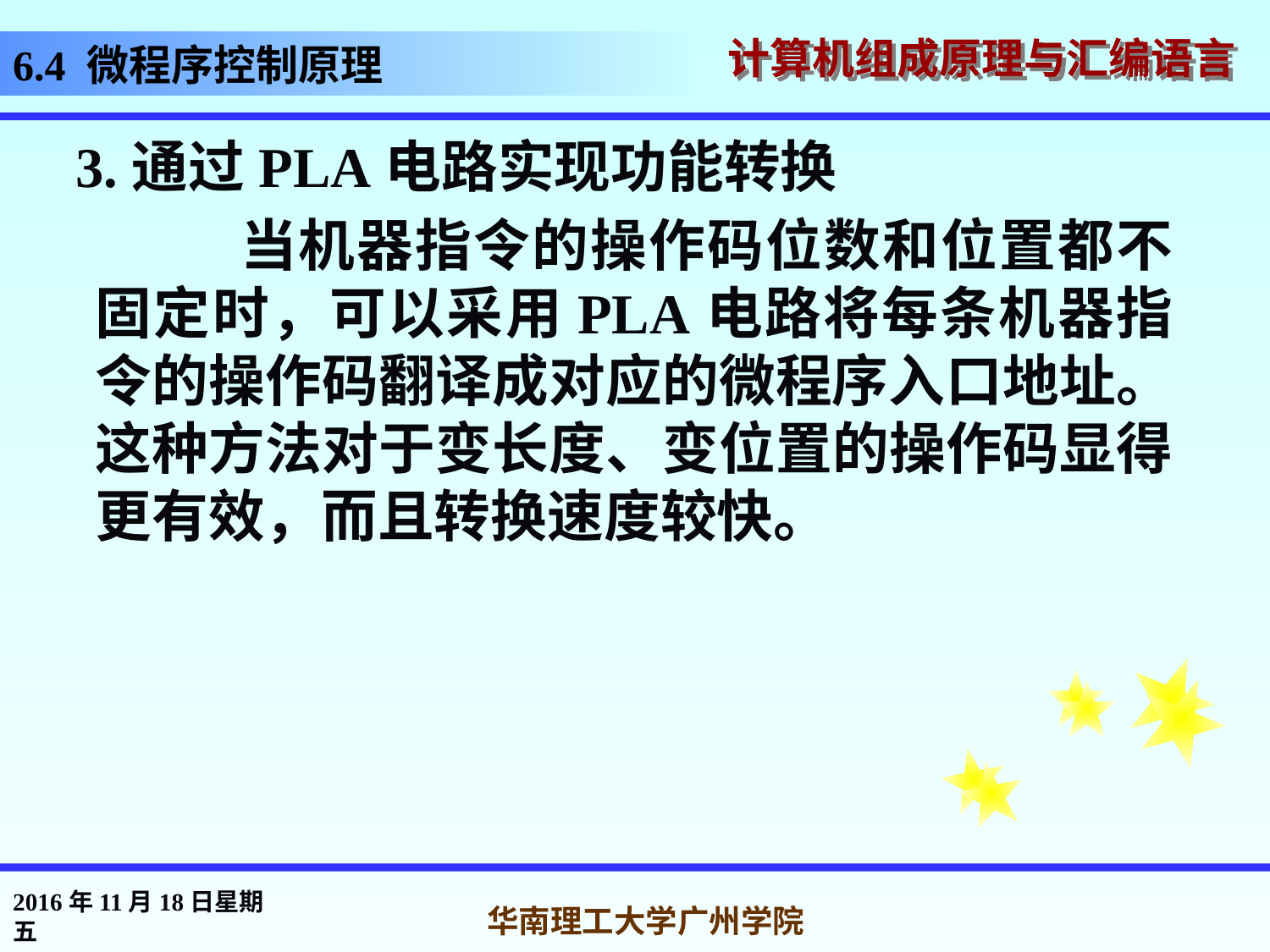

# 6.4 微程序控制原理
  3.通过PLA电路实现功能转换
            当机器指令的操作码位数和位置都不固定时，可以采用PLA电路将每条机器指令的操作码翻译成对应的微程序入口地址。这种方法对于变长度、变位置的操作码显得更有效，而且转换速度较快。
2016年11月18日星期五
华南理工大学广州学院